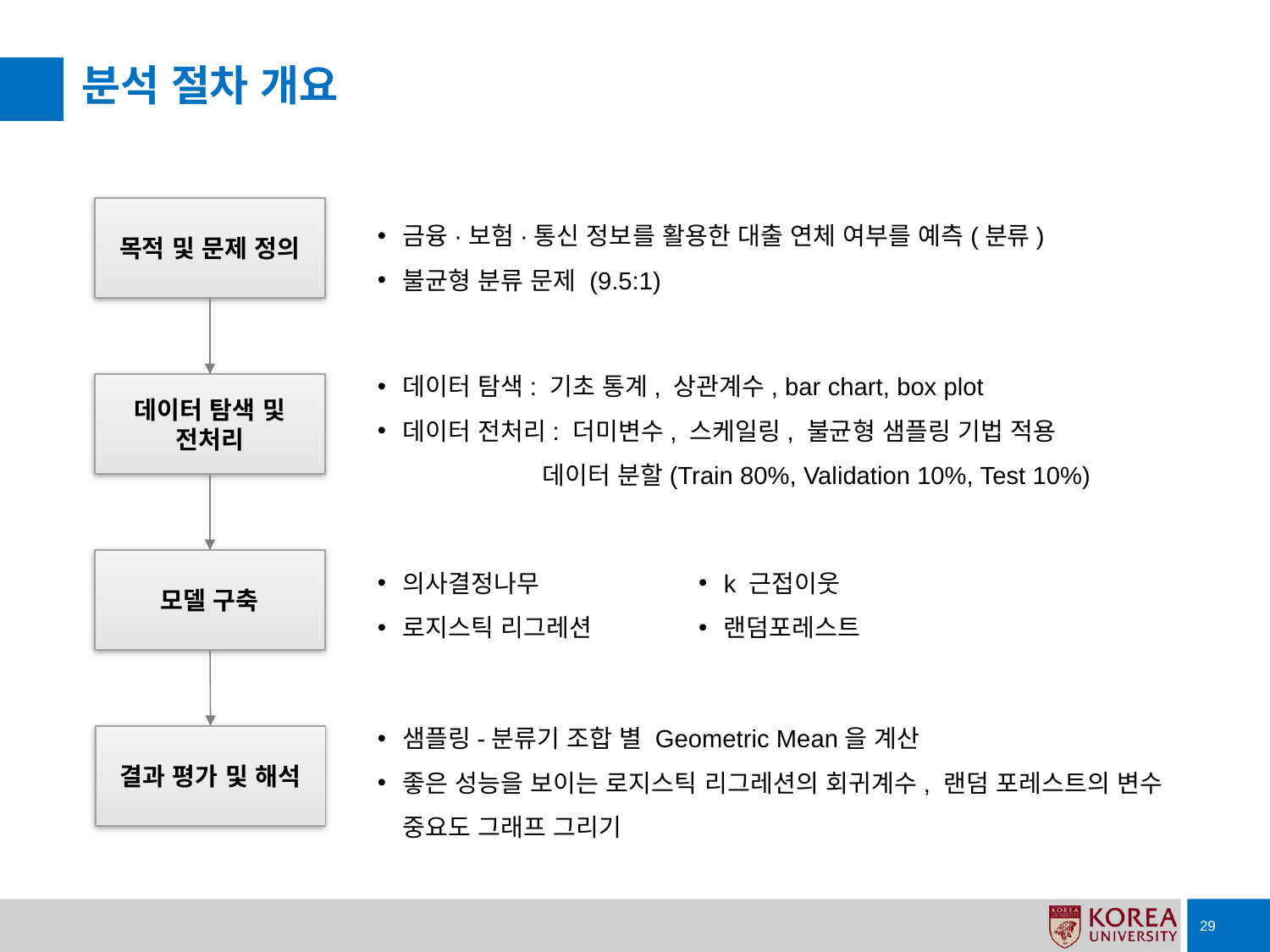

# 분석 절차 개요

목적 및 문제 정의
금융·보험·통신 정보를 활용한 대출 연체 여부를 예측(분류)
불균형 분류 문제 (9.5:1)
데이터 탐색: 기초 통계, 상관계수, bar chart, box plot
데이터 전처리: 더미변수, 스케일링, 불균형 샘플링 기법 적용
                    데이터 분할(Train 80%, Validation 10%, Test 10%)
데이터 탐색 및 전처리
의사결정나무
로지스틱 리그레션
k 근접이웃
랜덤포레스트
모델 구축
샘플링-분류기 조합 별 Geometric Mean을 계산
좋은 성능을 보이는 로지스틱 리그레션의 회귀계수, 랜덤 포레스트의 변수 중요도 그래프 그리기
결과 평가 및 해석